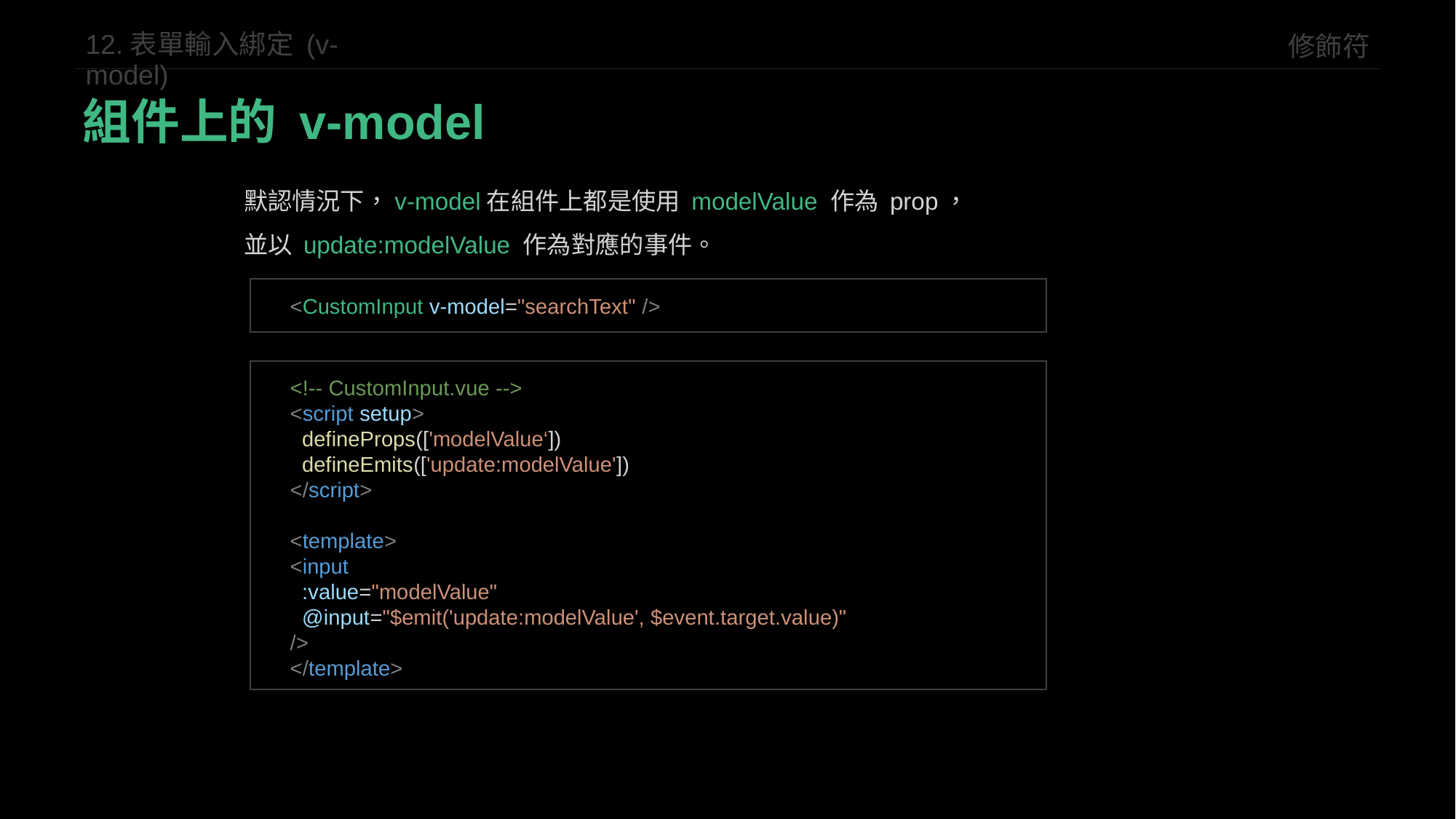

修飾符
12.表單輸入綁定 (v-model)
組件上的 v-model
默認情況下，v-model在組件上都是使用 modelValue 作為 prop，
並以 update:modelValue 作為對應的事件。

<CustomInput v-model="searchText" />

<!-- CustomInput.vue -->
<script setup>
  defineProps(['modelValue‘])
  defineEmits(['update:modelValue'])
</script>
<template>
<input
  :value="modelValue"
  @input="$emit('update:modelValue', $event.target.value)"
/>
</template>